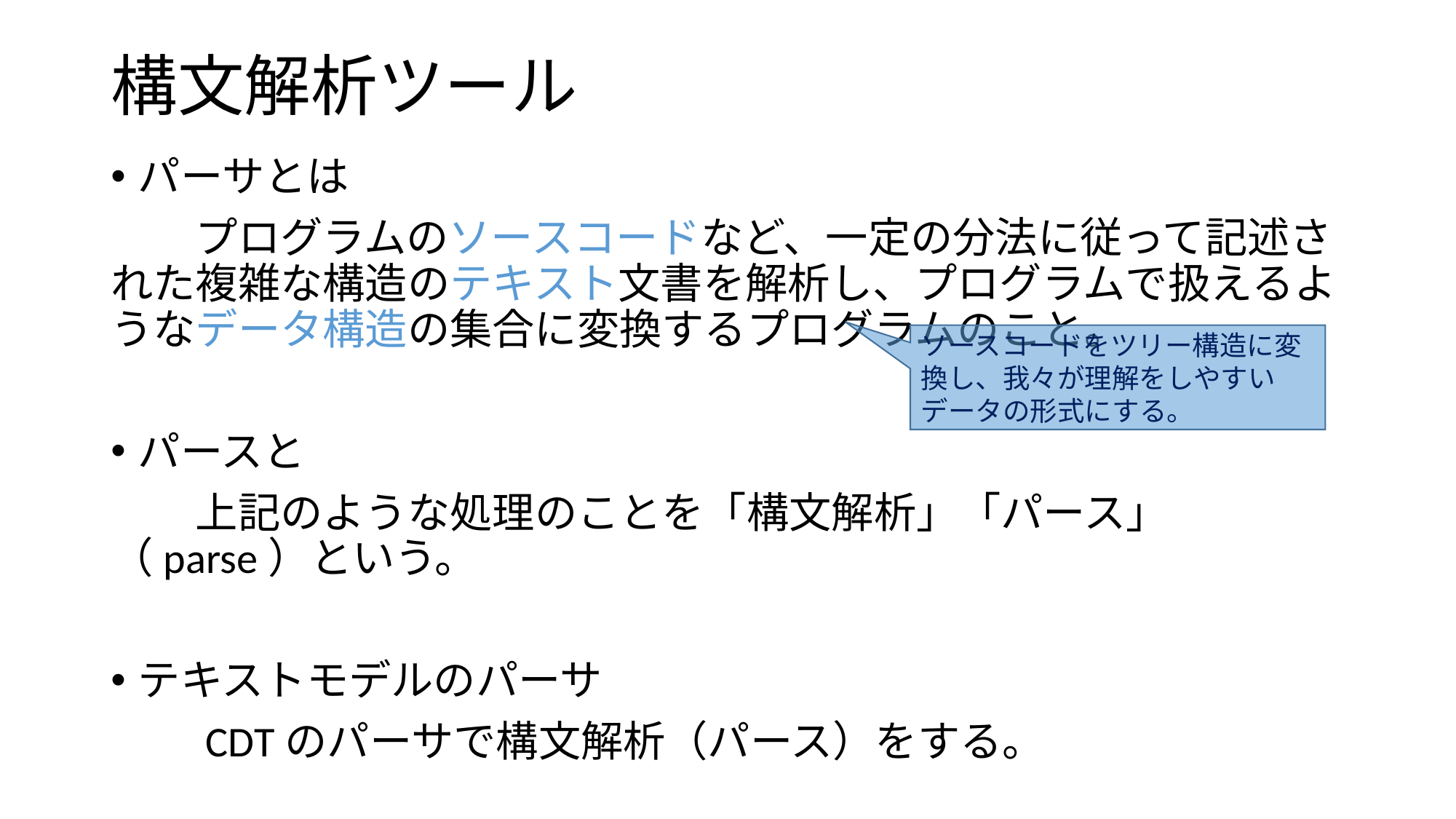

# 構文解析ツール
パーサとは
　　プログラムのソースコードなど、一定の分法に従って記述された複雑な構造のテキスト文書を解析し、プログラムで扱えるようなデータ構造の集合に変換するプログラムのこと。

パースと
　　上記のような処理のことを「構文解析」「パース」（parse）という。

テキストモデルのパーサ
　　CDTのパーサで構文解析（パース）をする。
ソースコードをツリー構造に変換し、我々が理解をしやすいデータの形式にする。